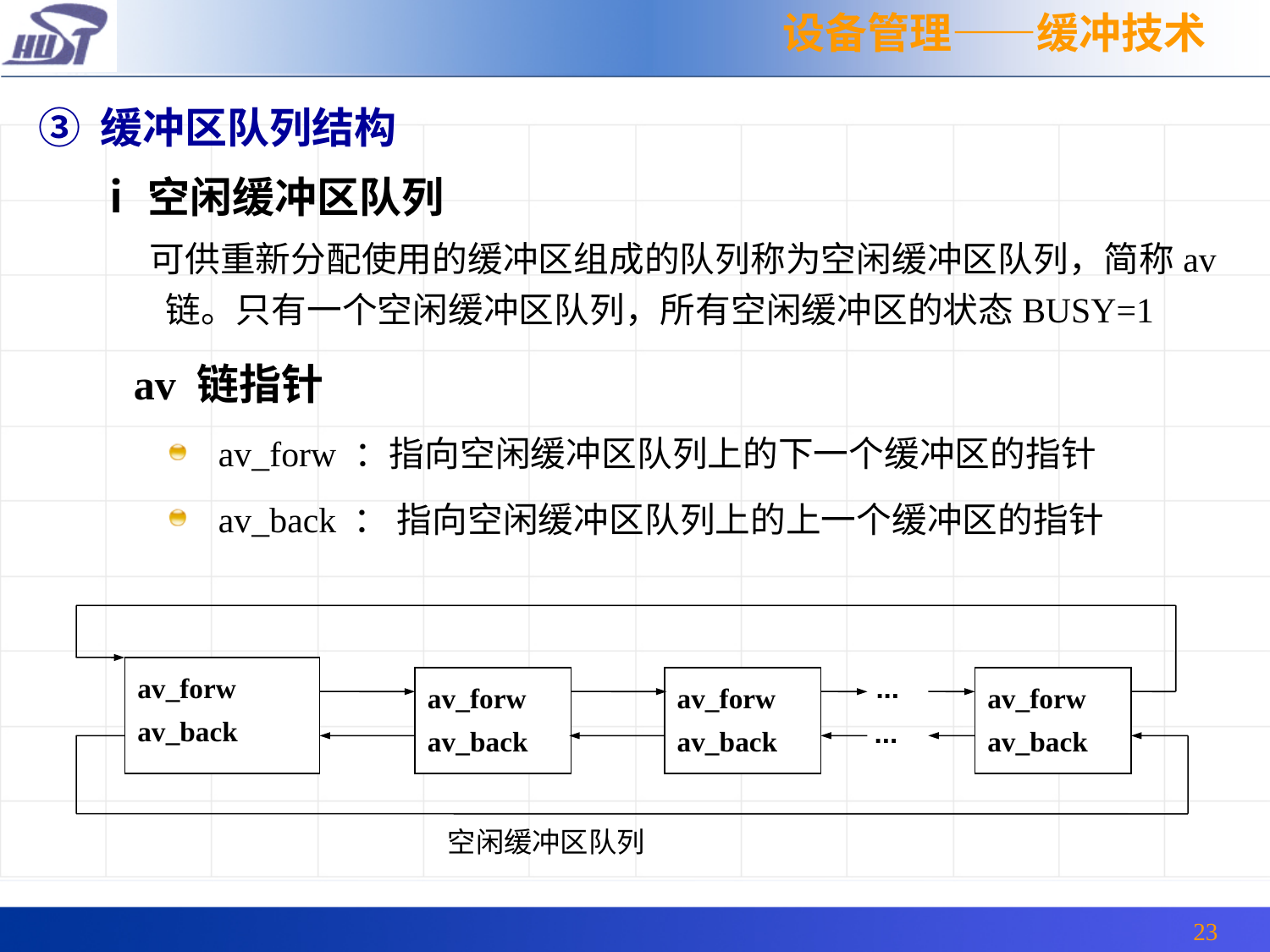

设备管理——缓冲技术
③ 缓冲区队列结构
      ⅰ空闲缓冲区队列
     可供重新分配使用的缓冲区组成的队列称为空闲缓冲区队列，简称av链。只有一个空闲缓冲区队列，所有空闲缓冲区的状态BUSY=1
   av 链指针
av_forw ：指向空闲缓冲区队列上的下一个缓冲区的指针
av_back ： 指向空闲缓冲区队列上的上一个缓冲区的指针

av_forw
av_back

av_forw
av_back
av_forw
av_back
av_forw
av_back

...
...
空闲缓冲区队列
23